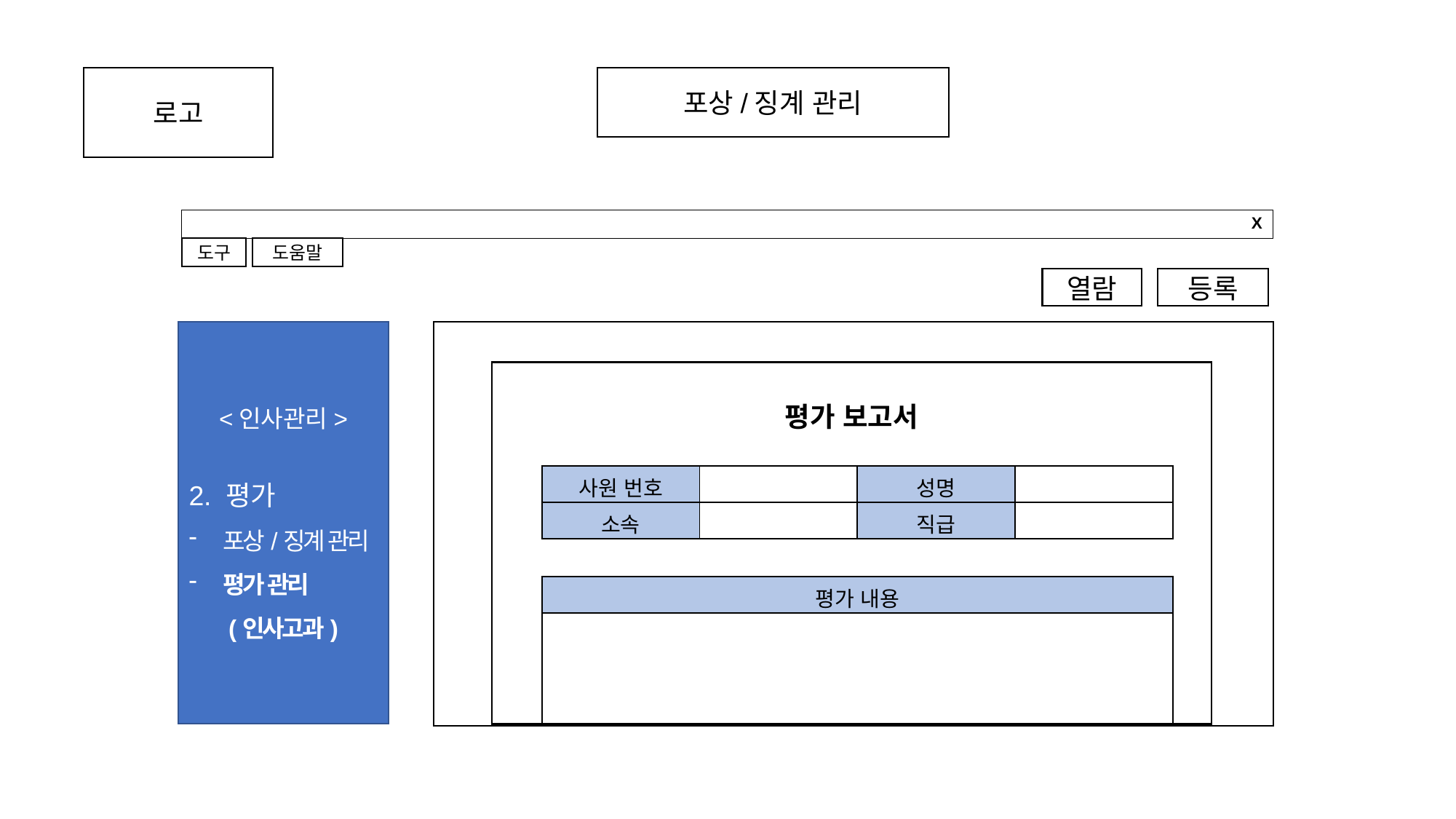

로고
포상/징계 관리
# X
도움말
도구
열람
등록
<인사관리>

2. 평가
포상/징계 관리
평가 관리
(인사고과)

평가 보고서
| 사원 번호 |  | 성명 |  |
| --- | --- | --- | --- |
| 소속 |  | 직급 |  |
| 평가 내용 |
| --- |
|  |